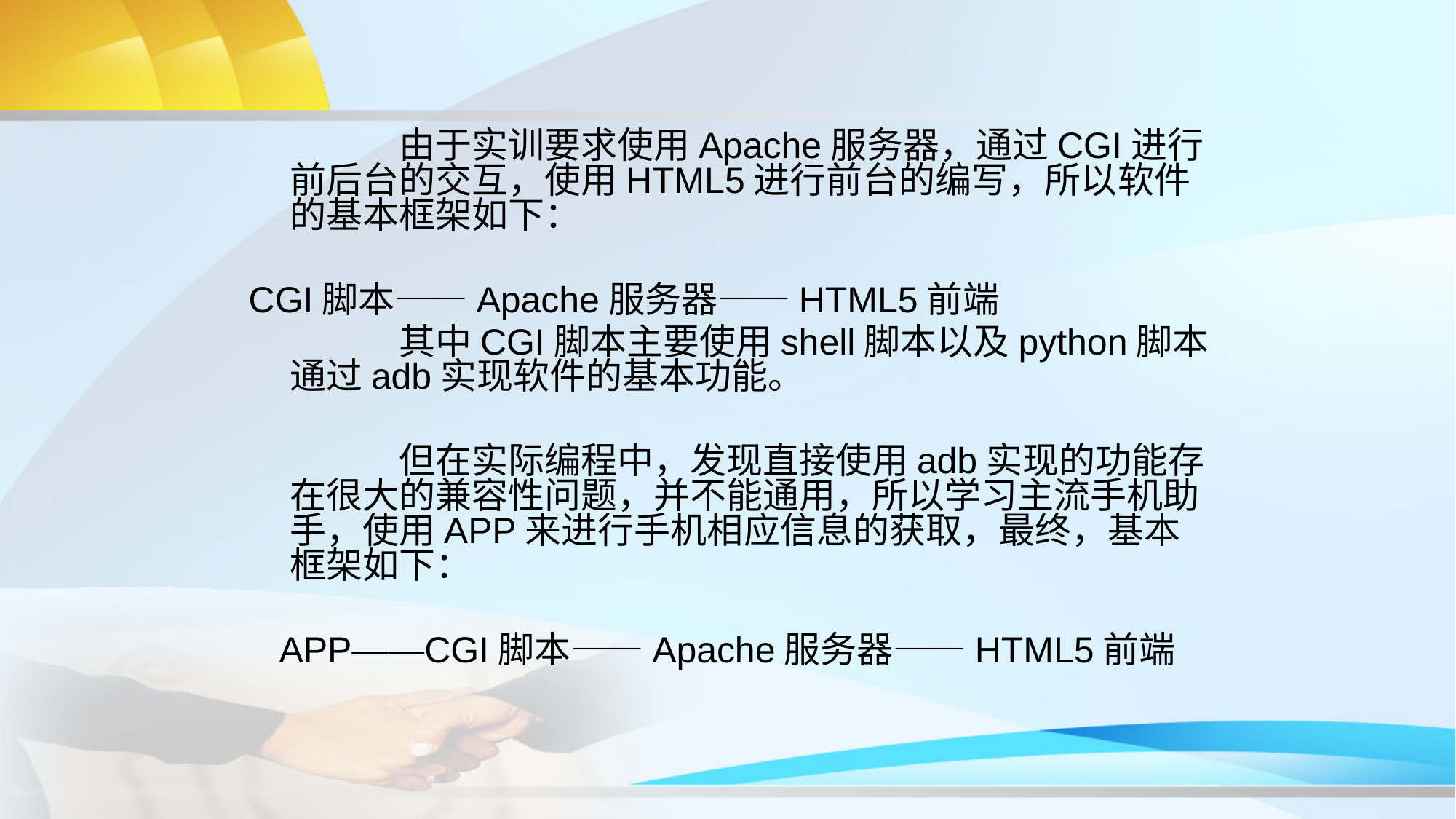

由于实训要求使用Apache服务器，通过CGI进行前后台的交互，使用HTML5进行前台的编写，所以软件的基本框架如下：

CGI脚本——Apache服务器——HTML5前端
		其中CGI脚本主要使用shell脚本以及python脚本通过adb实现软件的基本功能。

		但在实际编程中，发现直接使用adb实现的功能存在很大的兼容性问题，并不能通用，所以学习主流手机助手，使用APP来进行手机相应信息的获取，最终，基本框架如下：

   APP——CGI脚本——Apache服务器——HTML5前端